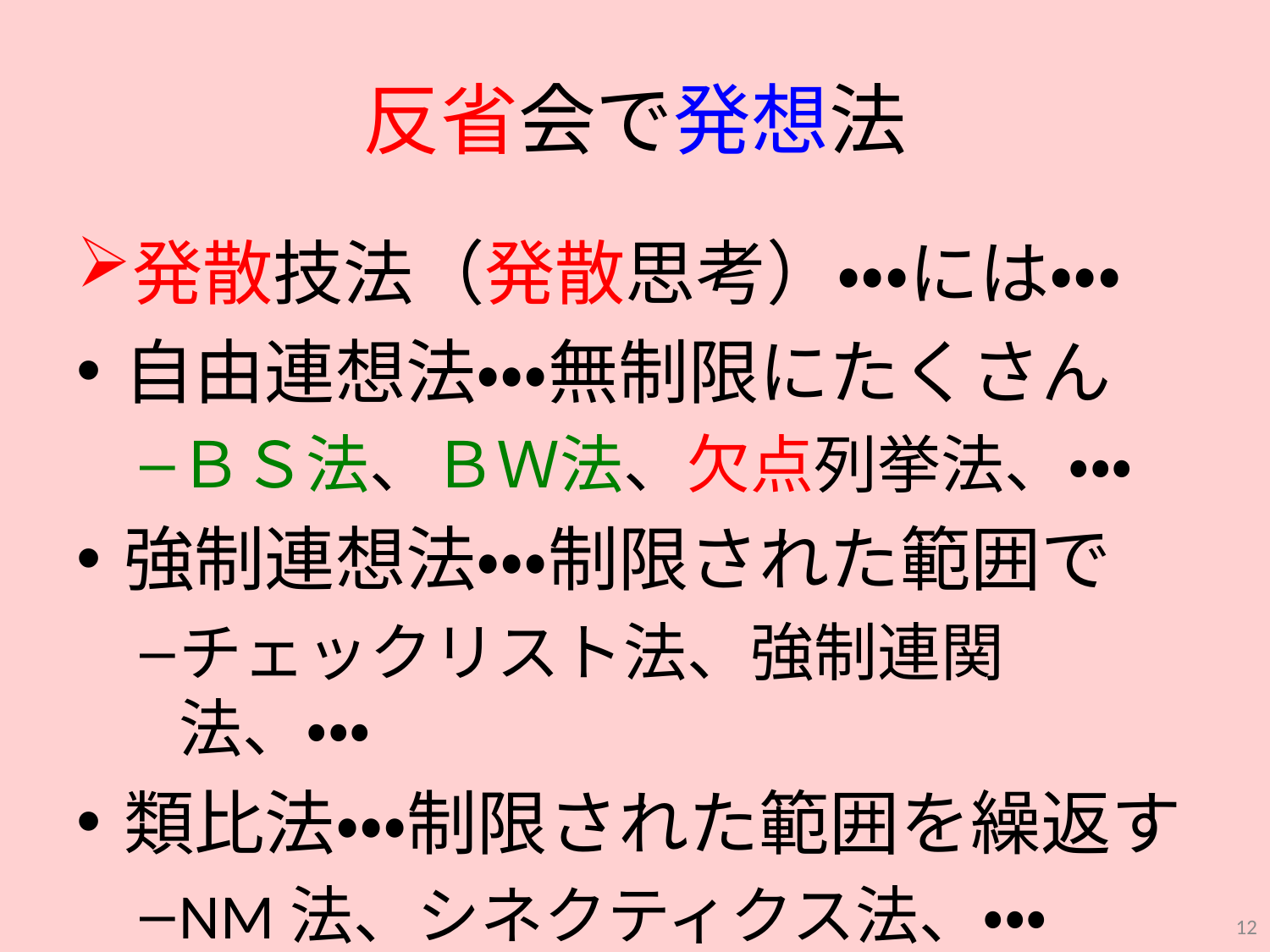

# 反省会で発想法
発散技法（発散思考）・・・には・・・
自由連想法・・・無制限にたくさん
ＢＳ法、ＢＷ法、欠点列挙法、・・・
強制連想法・・・制限された範囲で
チェックリスト法、強制連関法、・・・
類比法・・・制限された範囲を繰返す
NM法、シネクティクス法、・・・
12